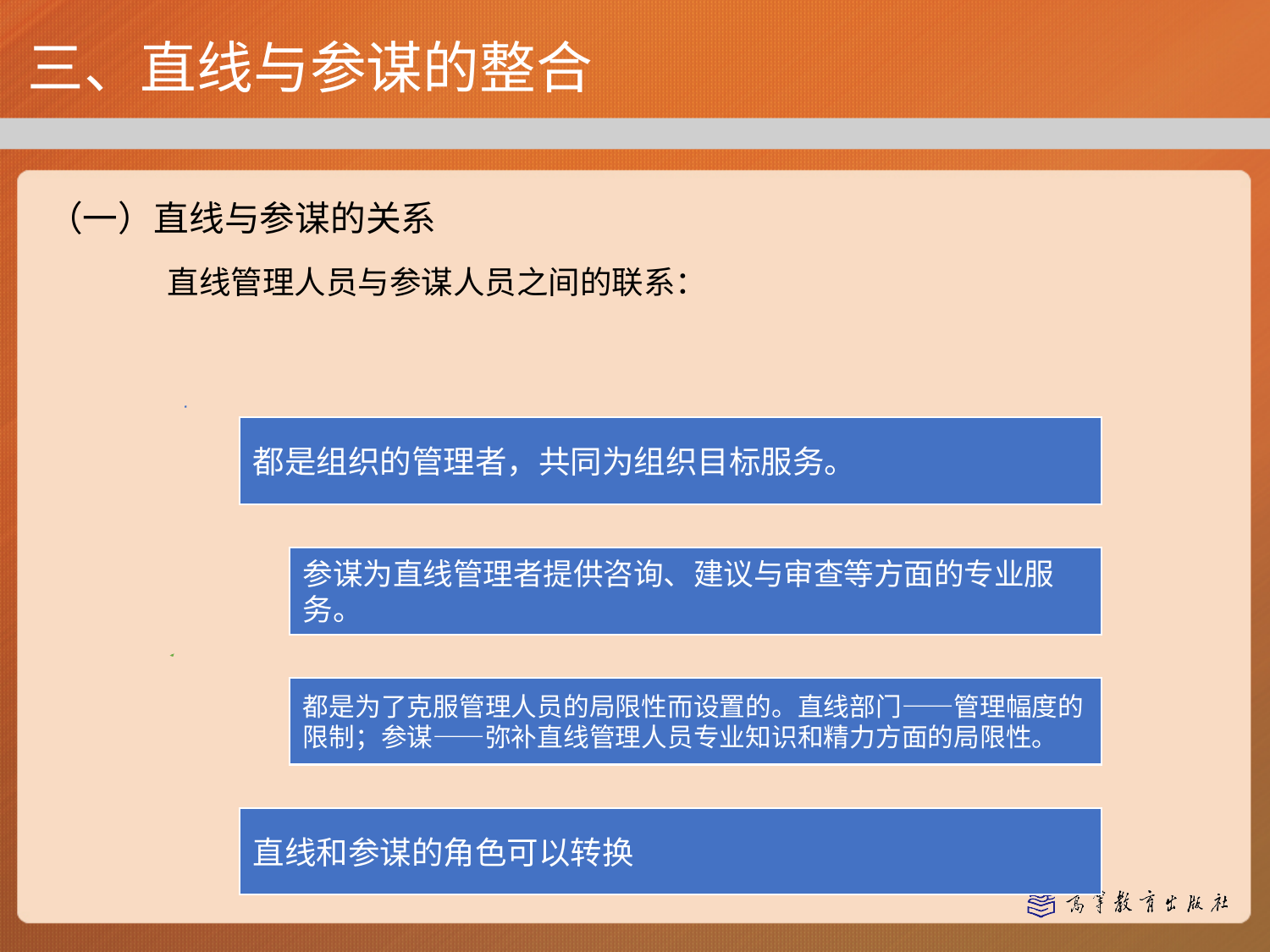

三、直线与参谋的整合
（一）直线与参谋的关系
直线管理人员与参谋人员之间的联系：

都是组织的管理者，共同为组织目标服务。
参谋为直线管理者提供咨询、建议与审查等方面的专业服务。
都是为了克服管理人员的局限性而设置的。直线部门——管理幅度的限制；参谋——弥补直线管理人员专业知识和精力方面的局限性。
直线和参谋的角色可以转换